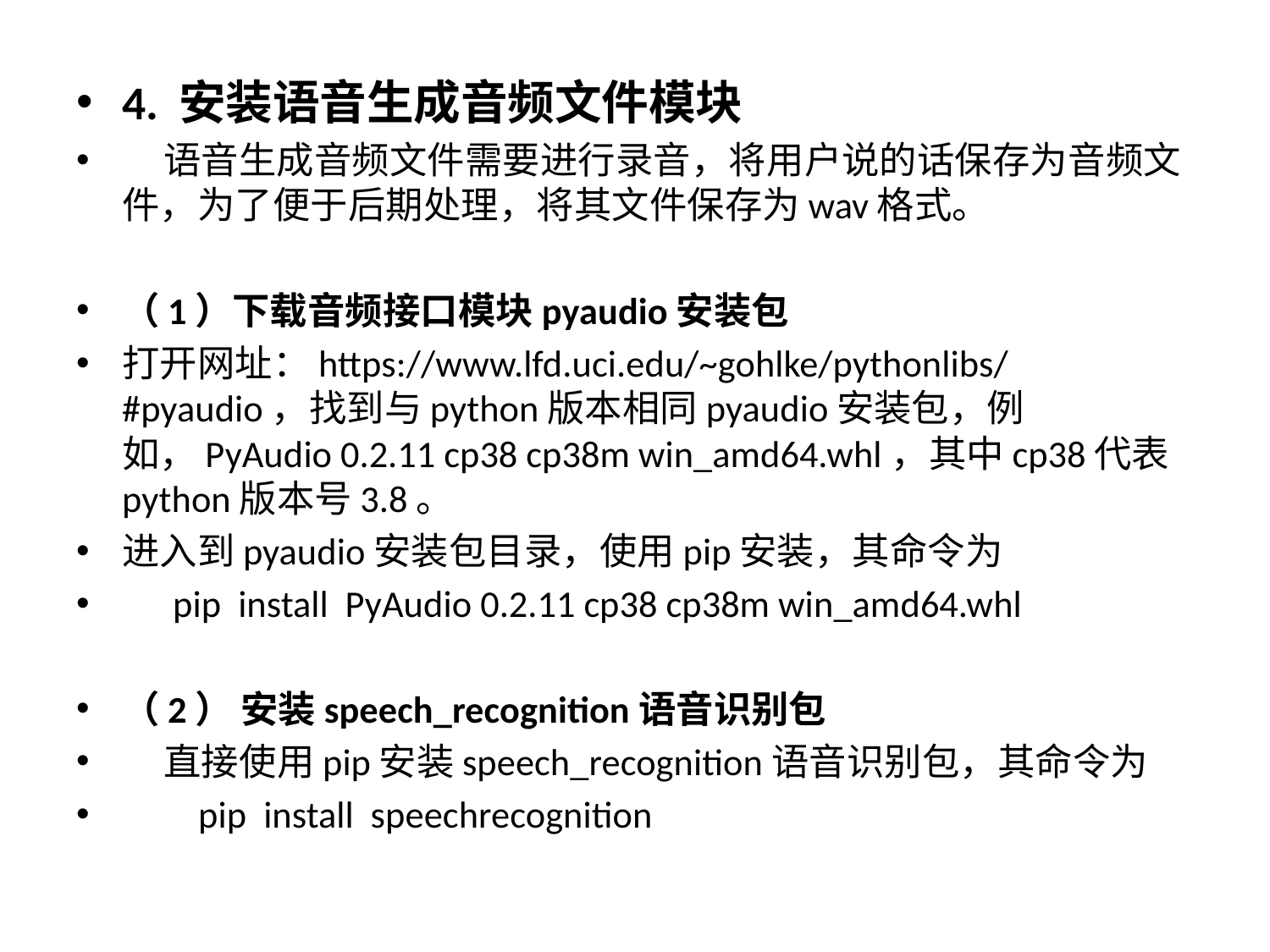

4. 安装语音生成音频文件模块
    语音生成音频文件需要进行录音，将用户说的话保存为音频文件，为了便于后期处理，将其文件保存为wav格式。

（1）下载音频接口模块pyaudio安装包
打开网址：https://www.lfd.uci.edu/~gohlke/pythonlibs/#pyaudio，找到与python版本相同pyaudio安装包，例如，PyAudio 0.2.11 cp38 cp38m win_amd64.whl，其中cp38代表python版本号3.8。
进入到pyaudio安装包目录，使用pip安装，其命令为
      pip  install  PyAudio 0.2.11 cp38 cp38m win_amd64.whl

（2） 安装speech_recognition语音识别包
    直接使用pip安装speech_recognition语音识别包，其命令为
         pip  install  speechrecognition